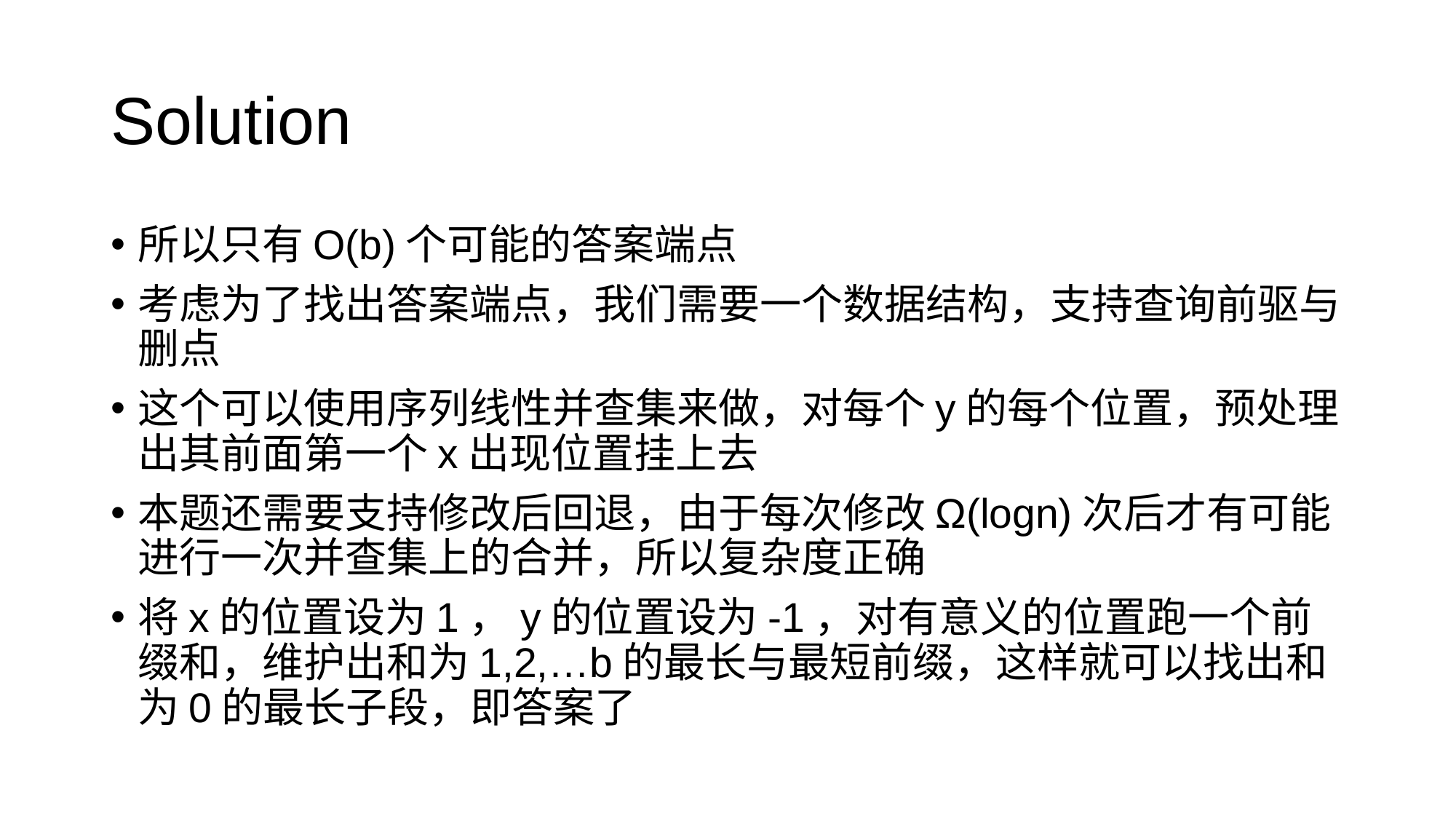

# Solution
所以只有O(b)个可能的答案端点
考虑为了找出答案端点，我们需要一个数据结构，支持查询前驱与删点
这个可以使用序列线性并查集来做，对每个y的每个位置，预处理出其前面第一个x出现位置挂上去
本题还需要支持修改后回退，由于每次修改Ω(logn)次后才有可能进行一次并查集上的合并，所以复杂度正确
将x的位置设为1，y的位置设为-1，对有意义的位置跑一个前缀和，维护出和为1,2,…b的最长与最短前缀，这样就可以找出和为0的最长子段，即答案了